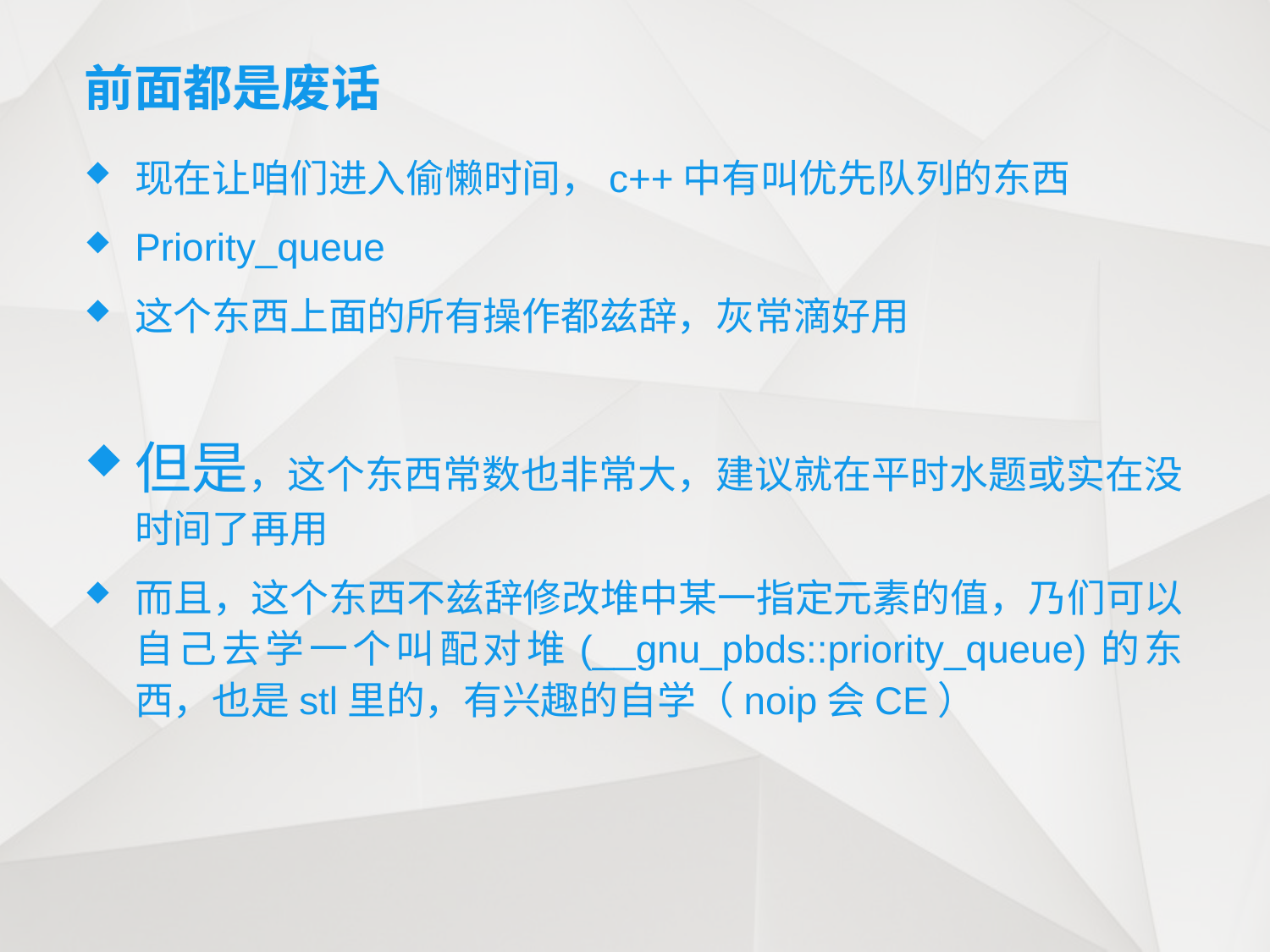

# 前面都是废话
现在让咱们进入偷懒时间，c++中有叫优先队列的东西
Priority_queue
这个东西上面的所有操作都兹辞，灰常滴好用

但是，这个东西常数也非常大，建议就在平时水题或实在没时间了再用
而且，这个东西不兹辞修改堆中某一指定元素的值，乃们可以自己去学一个叫配对堆(__gnu_pbds::priority_queue)的东西，也是stl里的，有兴趣的自学（noip会CE）